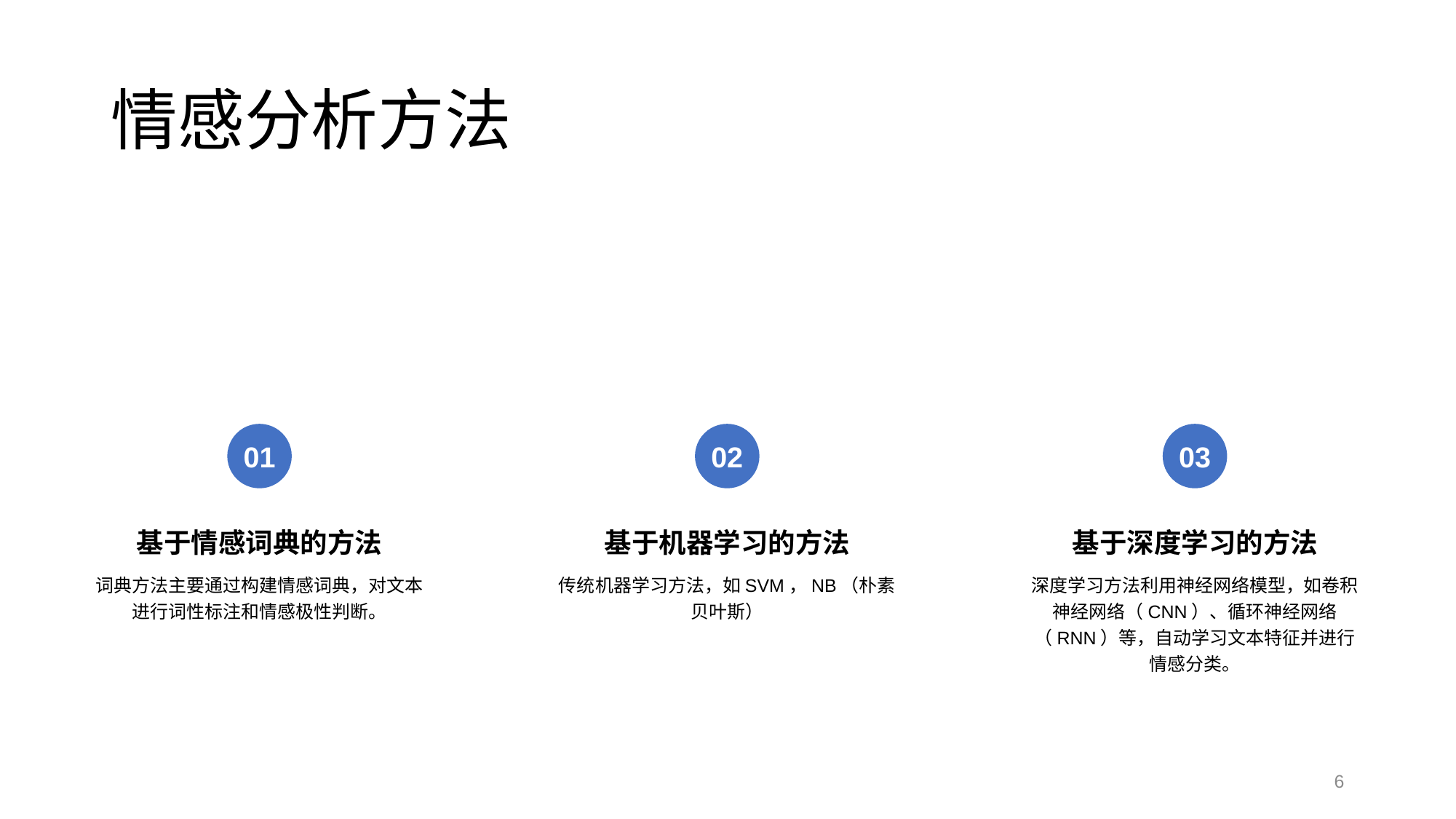

# 情感分析方法
01
基于情感词典的方法
词典方法主要通过构建情感词典，对文本进行词性标注和情感极性判断。
02
基于机器学习的方法
传统机器学习方法，如SVM，NB（朴素贝叶斯）
03
基于深度学习的方法
深度学习方法利用神经网络模型，如卷积神经网络（CNN）、循环神经网络（RNN）等，自动学习文本特征并进行情感分类。
6